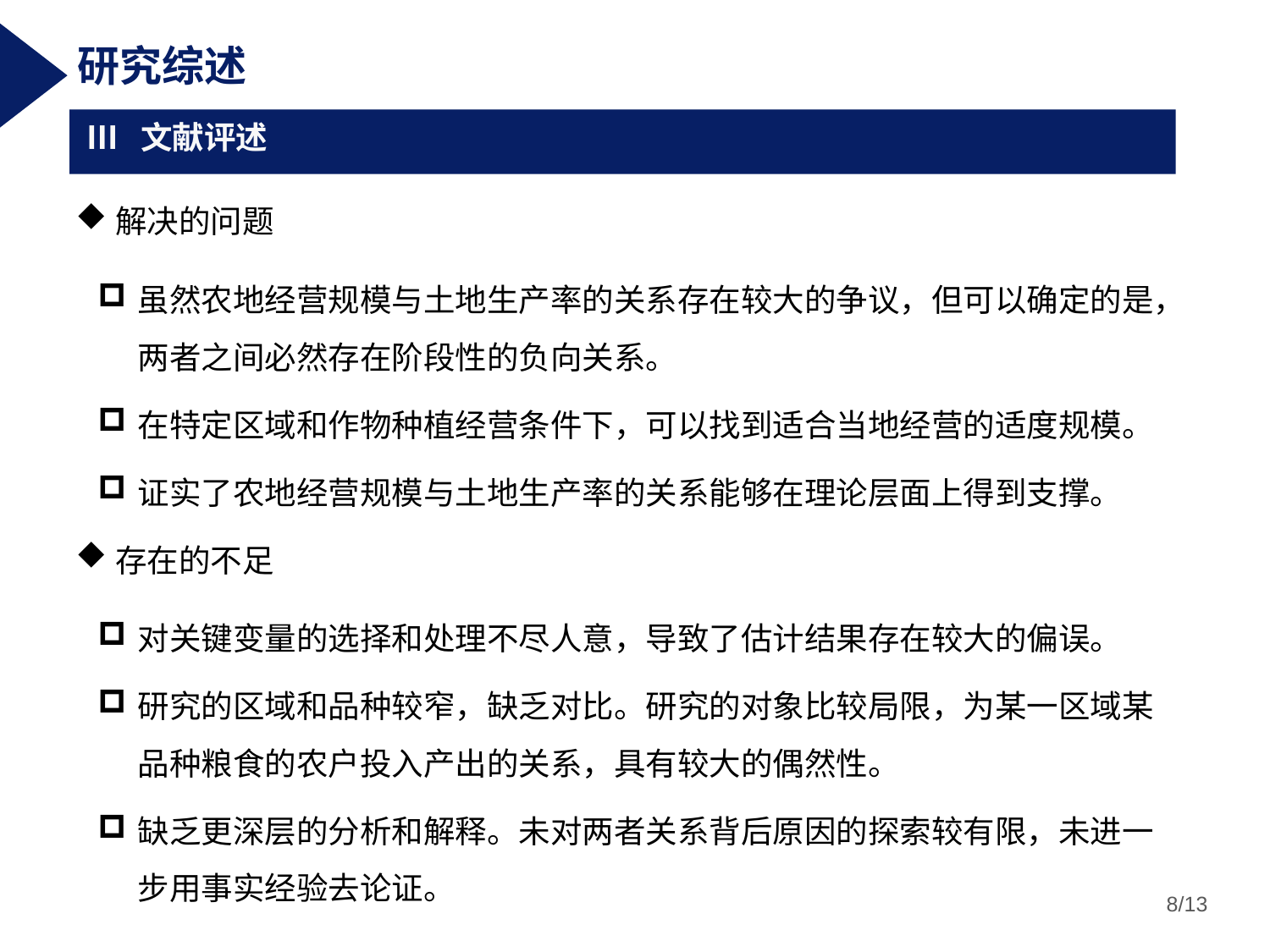

研究综述

Ⅲ  文献评述
解决的问题
虽然农地经营规模与土地生产率的关系存在较大的争议，但可以确定的是，两者之间必然存在阶段性的负向关系。
在特定区域和作物种植经营条件下，可以找到适合当地经营的适度规模。
证实了农地经营规模与土地生产率的关系能够在理论层面上得到支撑。
存在的不足
对关键变量的选择和处理不尽人意，导致了估计结果存在较大的偏误。
研究的区域和品种较窄，缺乏对比。研究的对象比较局限，为某一区域某品种粮食的农户投入产出的关系，具有较大的偶然性。
缺乏更深层的分析和解释。未对两者关系背后原因的探索较有限，未进一步用事实经验去论证。